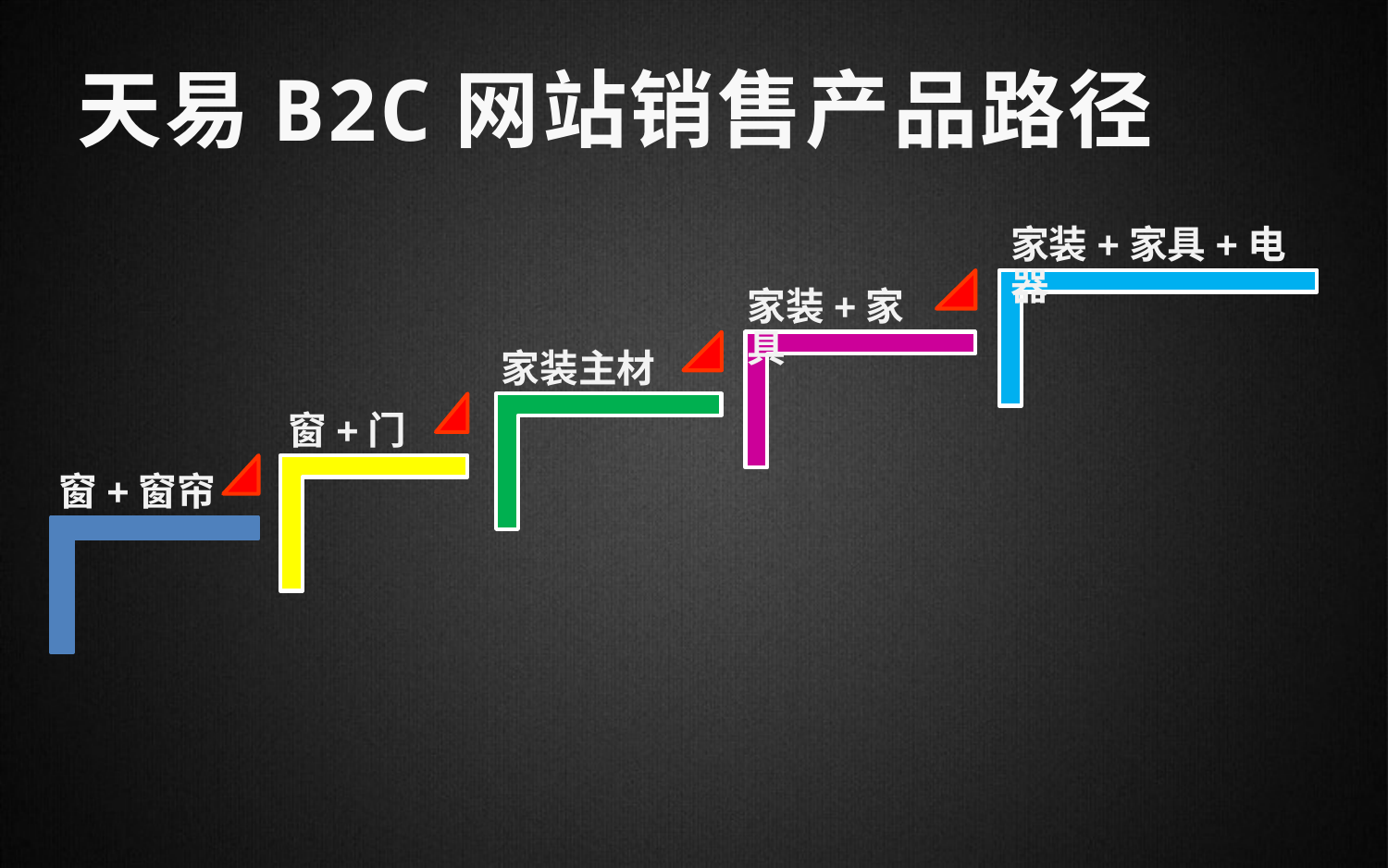

# 天易B2C网站销售产品路径
家装+家具+电器

家装+家具

家装主材

窗+门

窗+窗帘